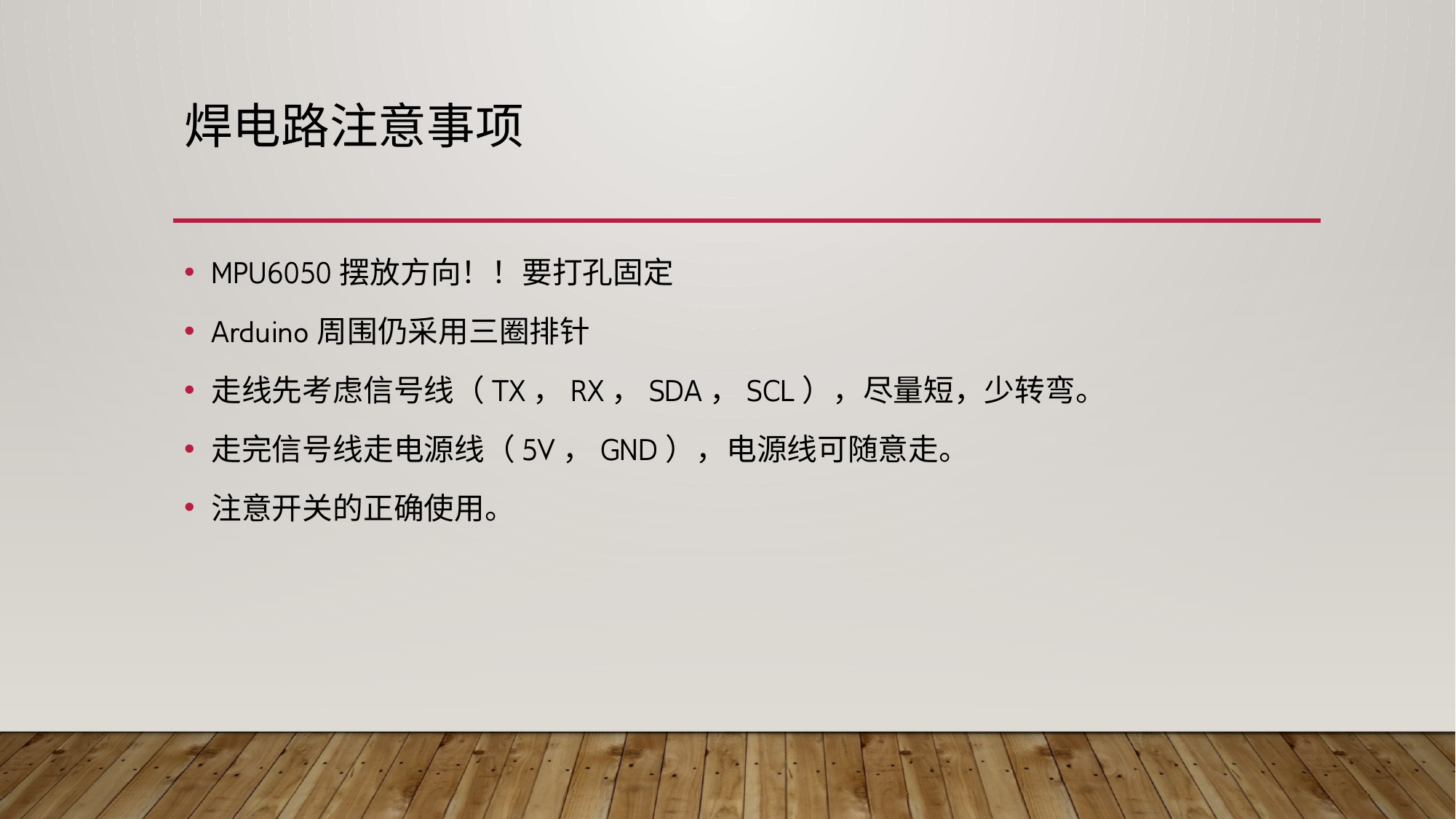

# 焊电路注意事项
MPU6050摆放方向！！要打孔固定
Arduino周围仍采用三圈排针
走线先考虑信号线（TX，RX，SDA，SCL），尽量短，少转弯。
走完信号线走电源线（5V，GND），电源线可随意走。
注意开关的正确使用。